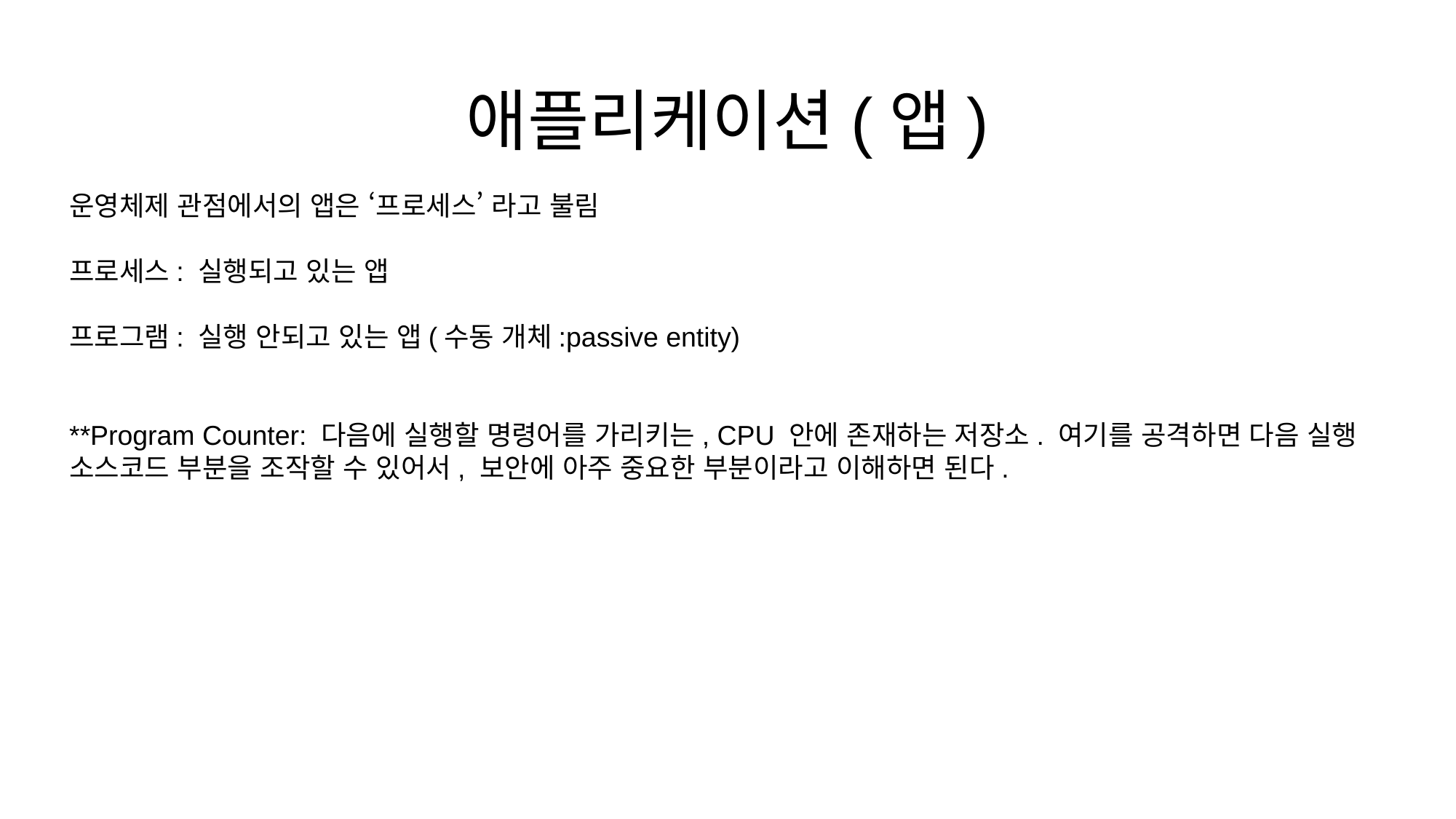

# 애플리케이션(앱)
운영체제 관점에서의 앱은 ‘프로세스’ 라고 불림

프로세스: 실행되고 있는 앱

프로그램: 실행 안되고 있는 앱(수동 개체:passive entity)

**Program Counter: 다음에 실행할 명령어를 가리키는, CPU 안에 존재하는 저장소. 여기를 공격하면 다음 실행 소스코드 부분을 조작할 수 있어서, 보안에 아주 중요한 부분이라고 이해하면 된다.